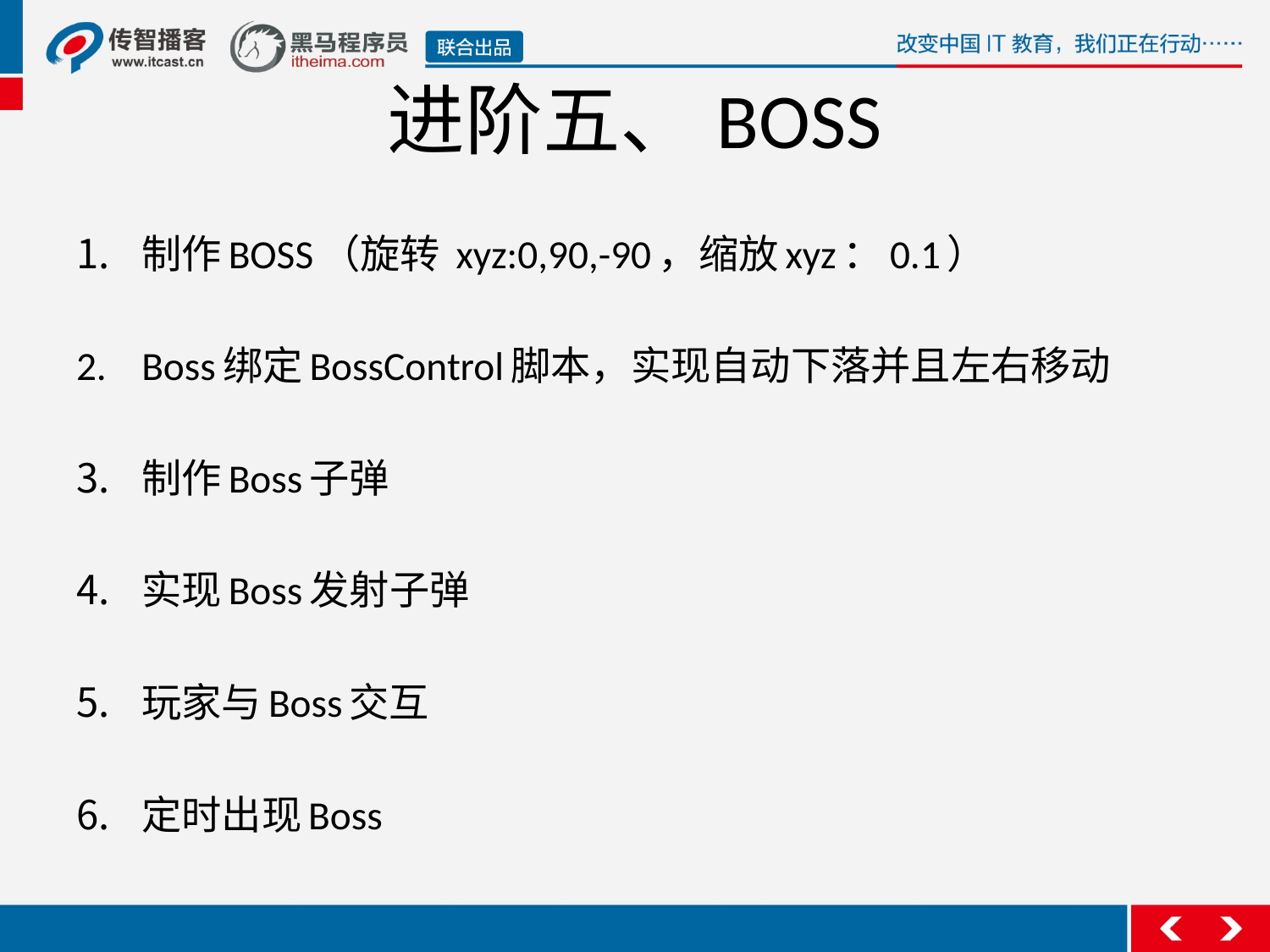

# 进阶五、BOSS
制作BOSS（旋转 xyz:0,90,-90，缩放xyz：0.1）

Boss绑定BossControl脚本，实现自动下落并且左右移动

制作Boss子弹

实现Boss发射子弹

玩家与Boss交互

定时出现Boss